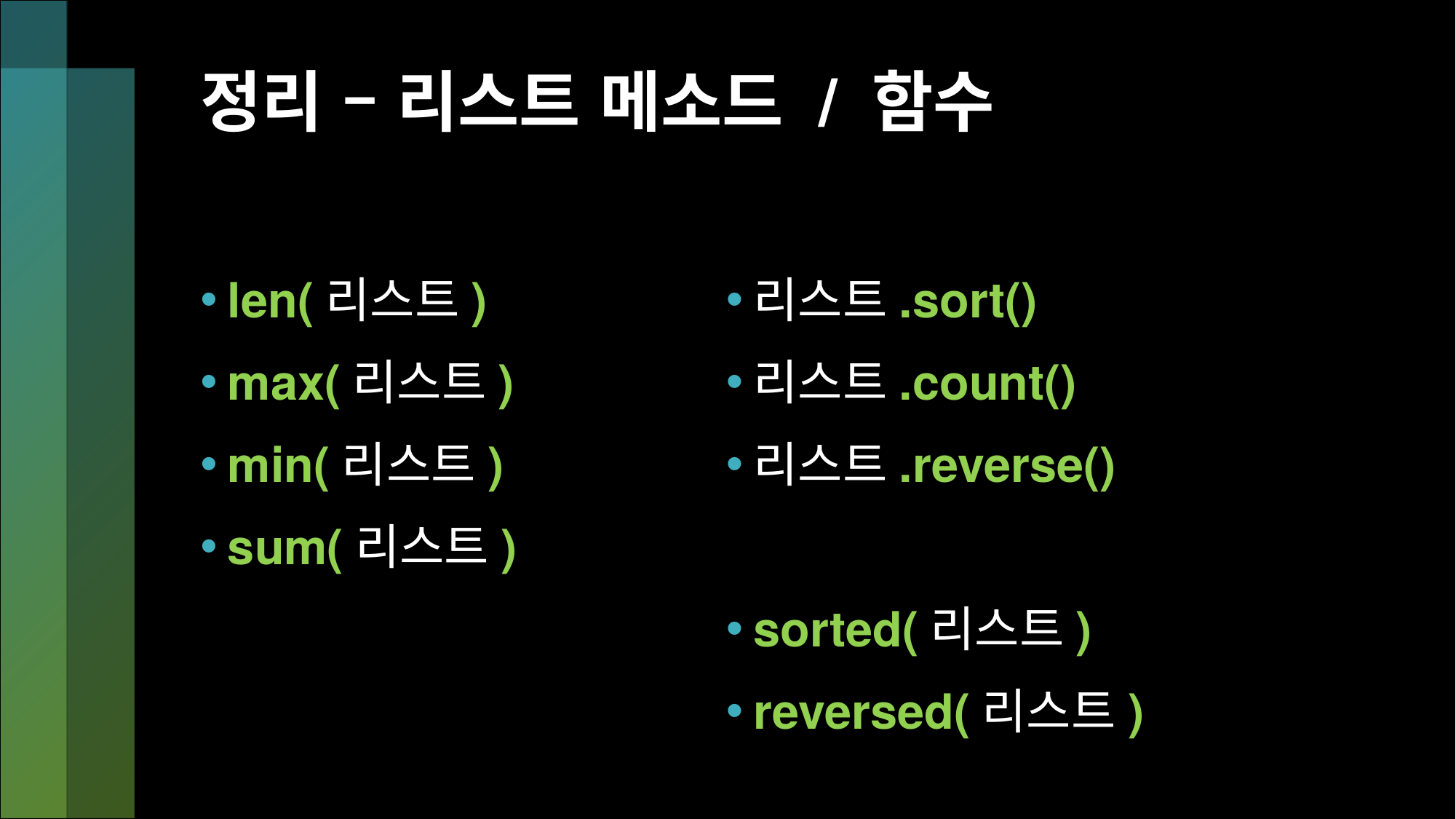

# 정리 – 리스트 메소드 / 함수
len(리스트)
max(리스트)
min(리스트)
sum(리스트)

리스트.sort()
리스트.count()
리스트.reverse()

sorted(리스트)
reversed(리스트)